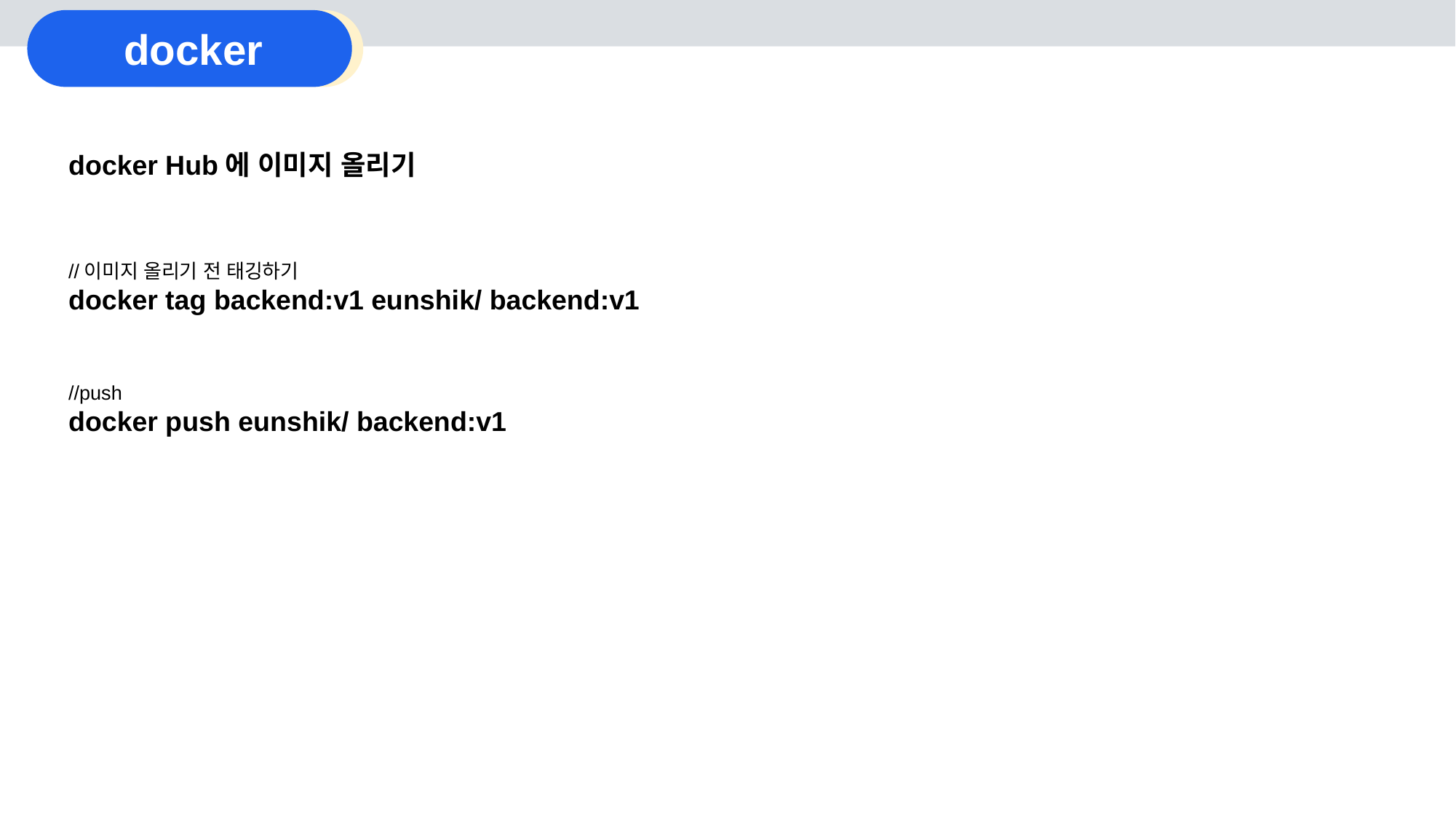

docker
docker Hub에 이미지 올리기
//이미지 올리기 전 태깅하기
docker tag backend:v1 eunshik/ backend:v1

//push
docker push eunshik/ backend:v1